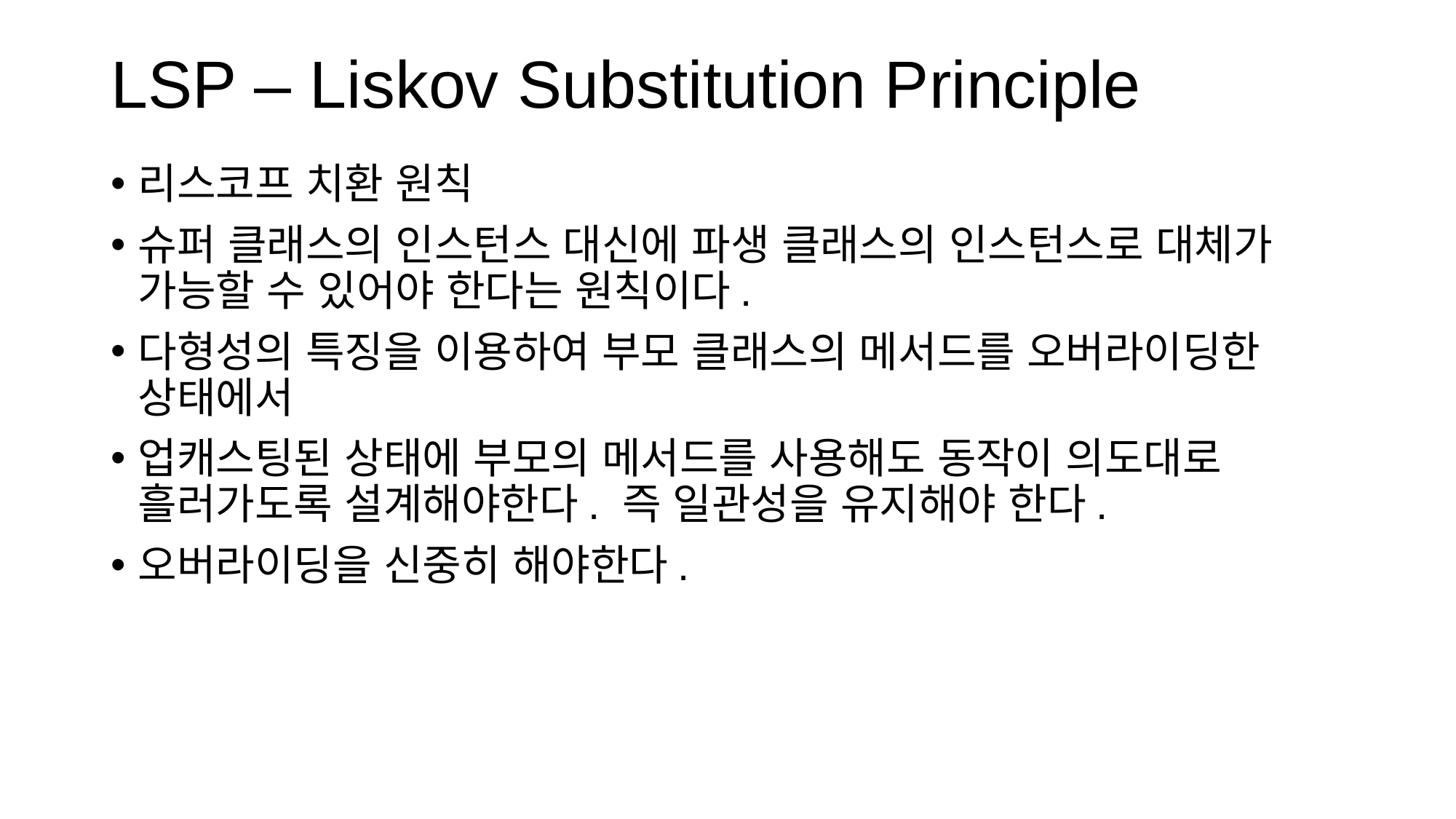

# LSP – Liskov Substitution Principle
리스코프 치환 원칙
슈퍼 클래스의 인스턴스 대신에 파생 클래스의 인스턴스로 대체가 가능할 수 있어야 한다는 원칙이다.
다형성의 특징을 이용하여 부모 클래스의 메서드를 오버라이딩한 상태에서
업캐스팅된 상태에 부모의 메서드를 사용해도 동작이 의도대로 흘러가도록 설계해야한다. 즉 일관성을 유지해야 한다.
오버라이딩을 신중히 해야한다.